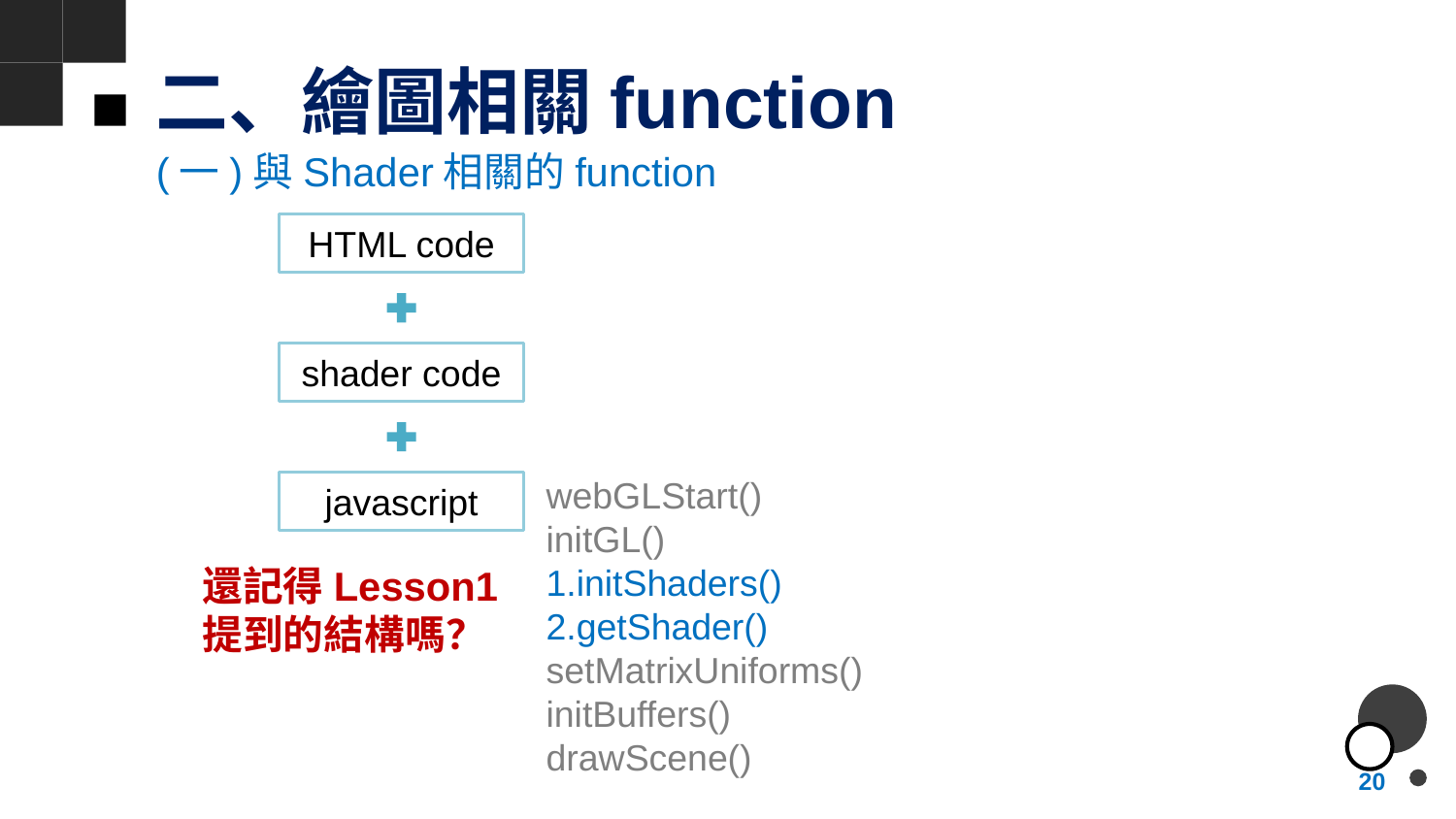

# 二、繪圖相關function
(一)與Shader相關的function
HTML code

shader code

webGLStart()
initGL()
1.initShaders()
2.getShader()
setMatrixUniforms()
initBuffers()
drawScene()
javascript
還記得Lesson1提到的結構嗎？

20